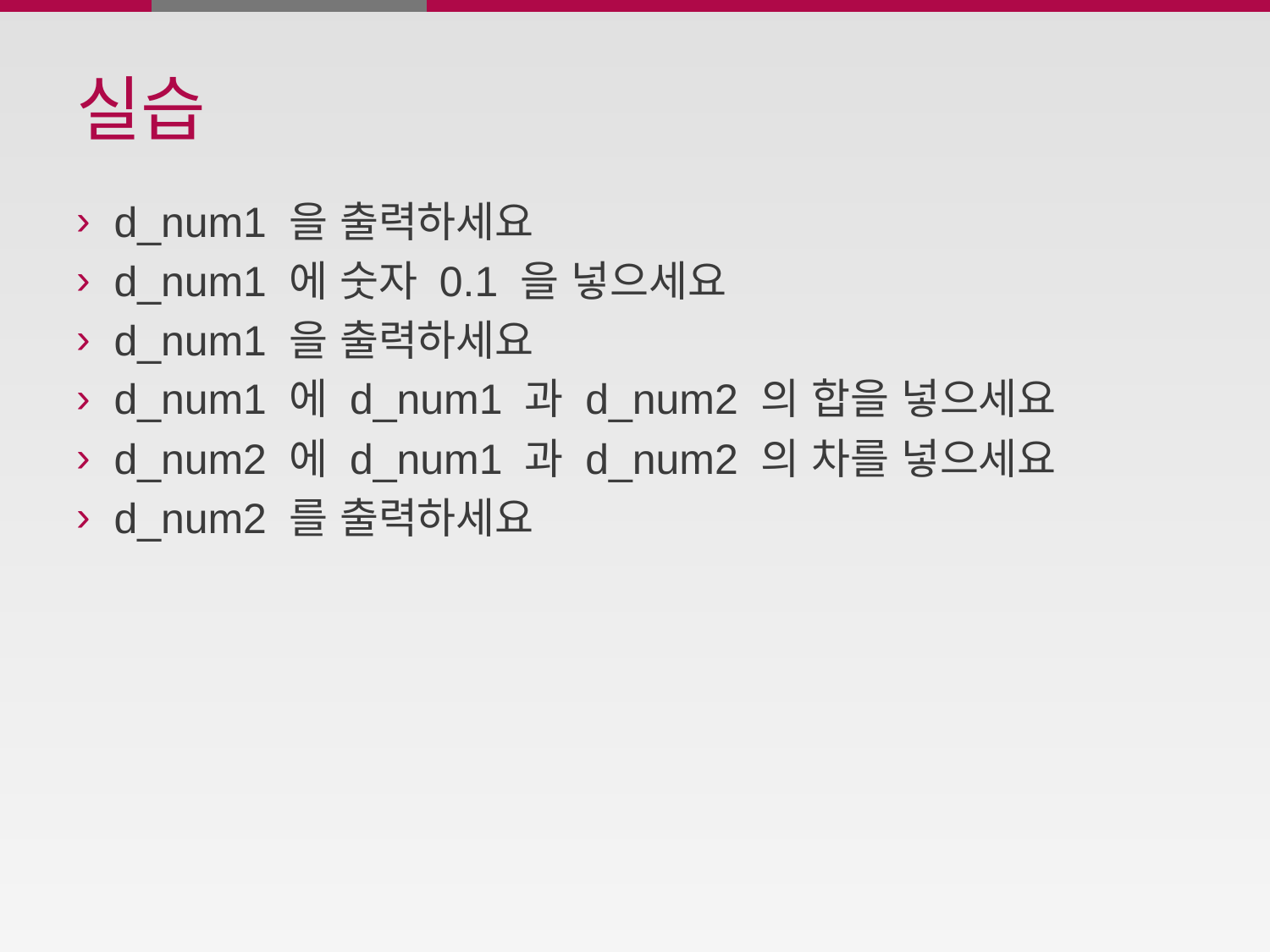

# 실습
d_num1 을 출력하세요
d_num1 에 숫자 0.1 을 넣으세요
d_num1 을 출력하세요
d_num1 에 d_num1 과 d_num2 의 합을 넣으세요
d_num2 에 d_num1 과 d_num2 의 차를 넣으세요
d_num2 를 출력하세요